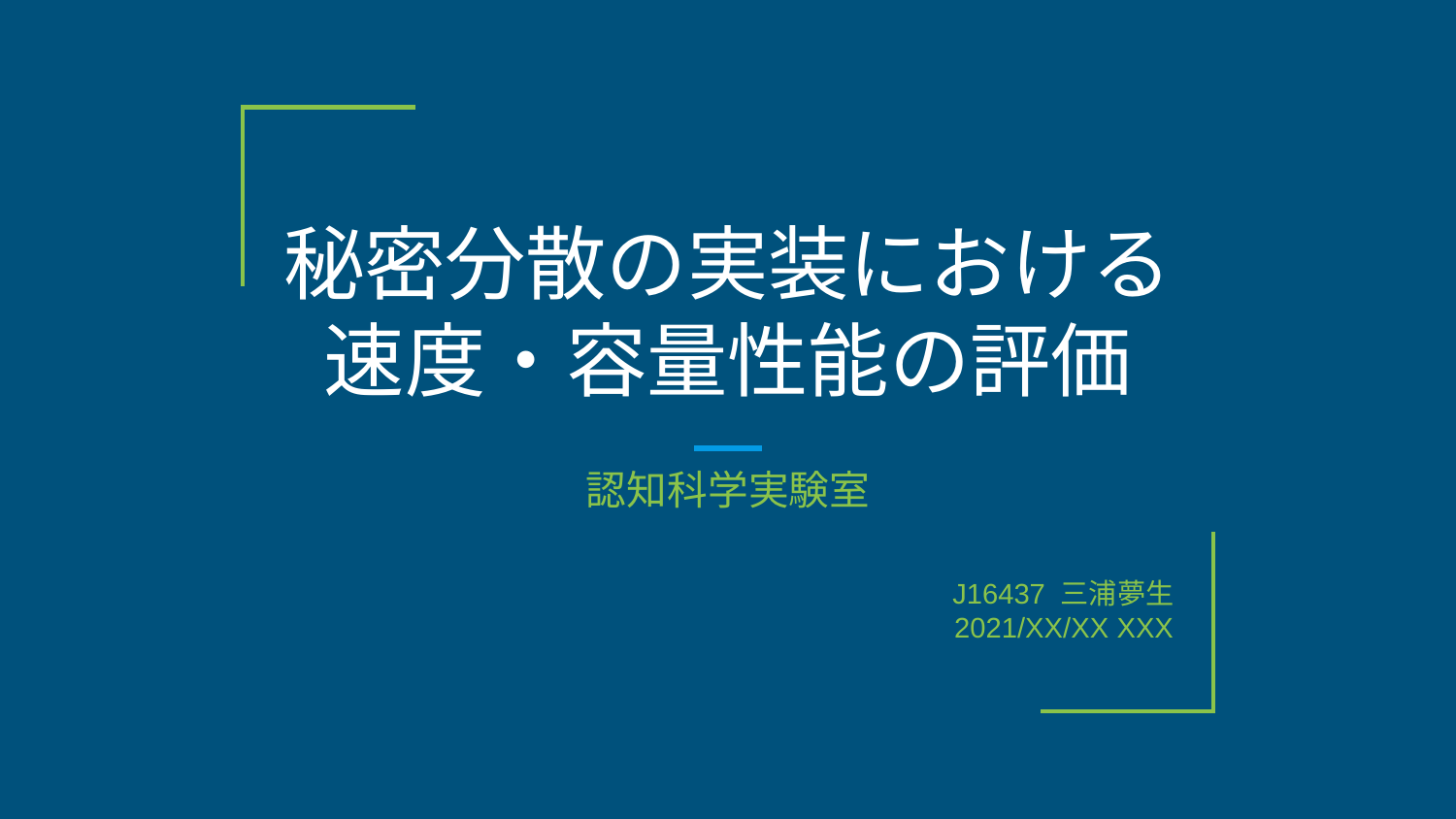

# 秘密分散の実装における
速度・容量性能の評価
認知科学実験室
J16437 三浦夢生
2021/XX/XX XXX